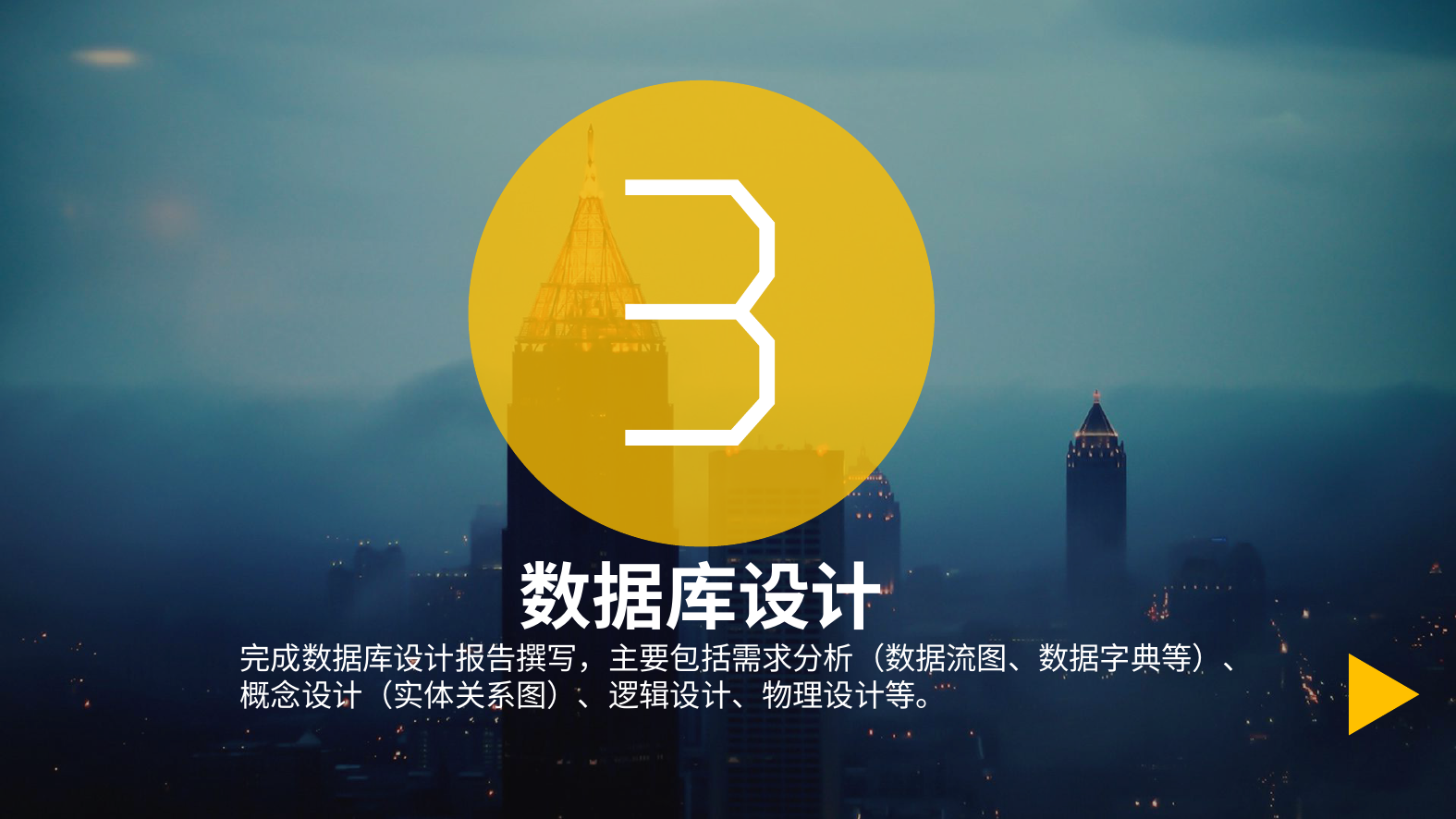

数据库设计
完成数据库设计报告撰写，主要包括需求分析（数据流图、数据字典等）、概念设计（实体关系图）、逻辑设计、物理设计等。